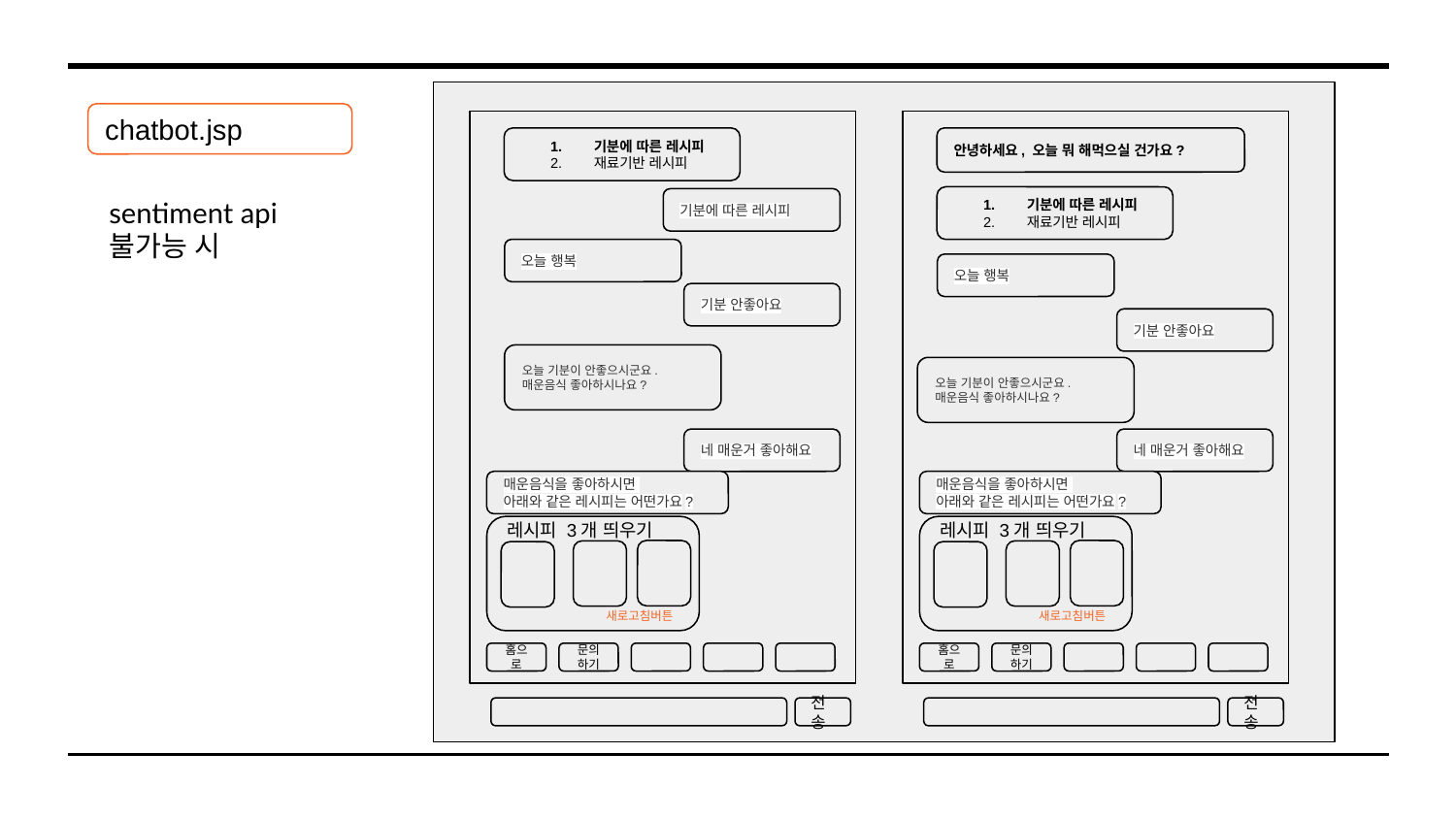

chatbot.jsp

기분에 따른 레시피
재료기반 레시피
안녕하세요, 오늘 뭐 해먹으실 건가요?
sentiment api 불가능 시
기분에 따른 레시피
재료기반 레시피
기분에 따른 레시피
오늘 행복
오늘 행복
기분 안좋아요
기분 안좋아요
오늘 기분이 안좋으시군요.
매운음식 좋아하시나요?
오늘 기분이 안좋으시군요.
매운음식 좋아하시나요?
네 매운거 좋아해요
네 매운거 좋아해요
매운음식을 좋아하시면
아래와 같은 레시피는 어떤가요?
매운음식을 좋아하시면
아래와 같은 레시피는 어떤가요?

레시피 3개 띄우기

레시피 3개 띄우기

새로고침버튼
새로고침버튼
홈으로
문의하기

홈으로
문의하기

전송

전송